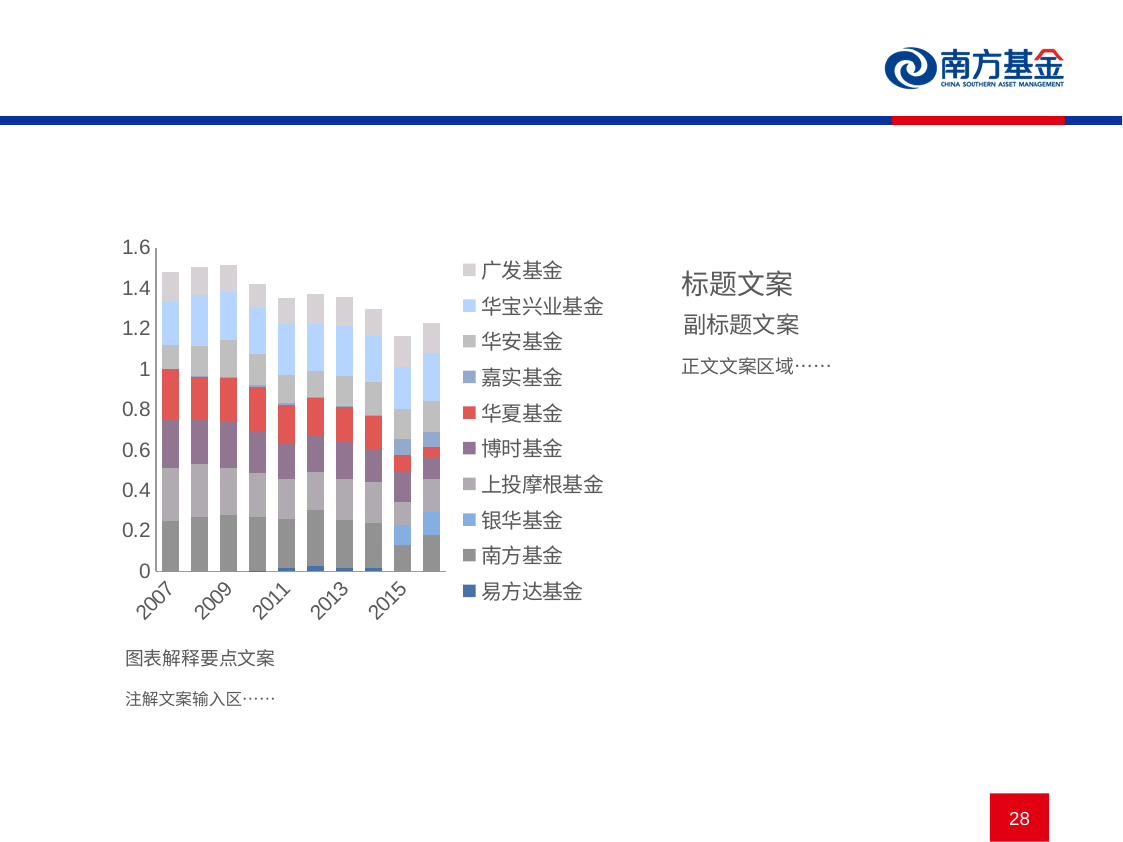

#

### Chart

| Category | 易方达基金 | 南方基金 | 银华基金 | 上投摩根基金 | 博时基金 | 华夏基金 | 嘉实基金 | 华安基金 | 华宝兴业基金 | 广发基金 |
|---|---|---|---|---|---|---|---|---|---|---|
| 2007 | 0.0 | 0.24800000000000036 | 0.0 | 0.261 | 0.24200000000000021 | 0.2490000000000004 | 0.0 | 0.12000000000000002 | 0.21000000000000021 | 0.15000000000000024 |
| 2008 | 0.0 | 0.268 | 0.0 | 0.26 | 0.226 | 0.21000000000000021 | 0.0020000000000000052 | 0.15000000000000024 | 0.25 | 0.14 |
| 2009 | 0.0 | 0.278 | 0.0 | 0.231 | 0.232 | 0.22 | 0.0020000000000000052 | 0.18000000000000024 | 0.2400000000000002 | 0.13 |
| 2010 | 0.003000000000000006 | 0.264 | 0.0 | 0.2190000000000004 | 0.202 | 0.224 | 0.011000000000000034 | 0.15000000000000024 | 0.23 | 0.12000000000000002 |
| 2011 | 0.018000000000000023 | 0.24100000000000021 | 0.0 | 0.196 | 0.17900000000000021 | 0.19 | 0.008000000000000023 | 0.14 | 0.25 | 0.13 |
| 2012 | 0.026000000000000016 | 0.276 | 0.0 | 0.19 | 0.17900000000000021 | 0.18500000000000036 | 0.007000000000000011 | 0.13 | 0.23 | 0.15000000000000024 |
| 2013 | 0.014000000000000002 | 0.24200000000000021 | 0.0 | 0.198 | 0.18400000000000036 | 0.17400000000000004 | 0.005000000000000011 | 0.15000000000000024 | 0.25 | 0.14 |
| 2014 | 0.017000000000000005 | 0.221 | 0.0 | 0.201 | 0.168 | 0.161 | 0.007000000000000011 | 0.16 | 0.23 | 0.13 |
| 2015 | 0.0 | 0.128 | 0.10200000000000002 | 0.112 | 0.1560000000000004 | 0.07700000000000011 | 0.07700000000000011 | 0.15000000000000024 | 0.21000000000000021 | 0.15000000000000024 |
| 2016 | 0.0 | 0.1770000000000002 | 0.11700000000000002 | 0.161 | 0.10400000000000002 | 0.055000000000000014 | 0.07600000000000001 | 0.15000000000000024 | 0.2400000000000002 | 0.15000000000000024 |
标题文案

副标题文案
正文文案区域……

图表解释要点文案

注解文案输入区……
28